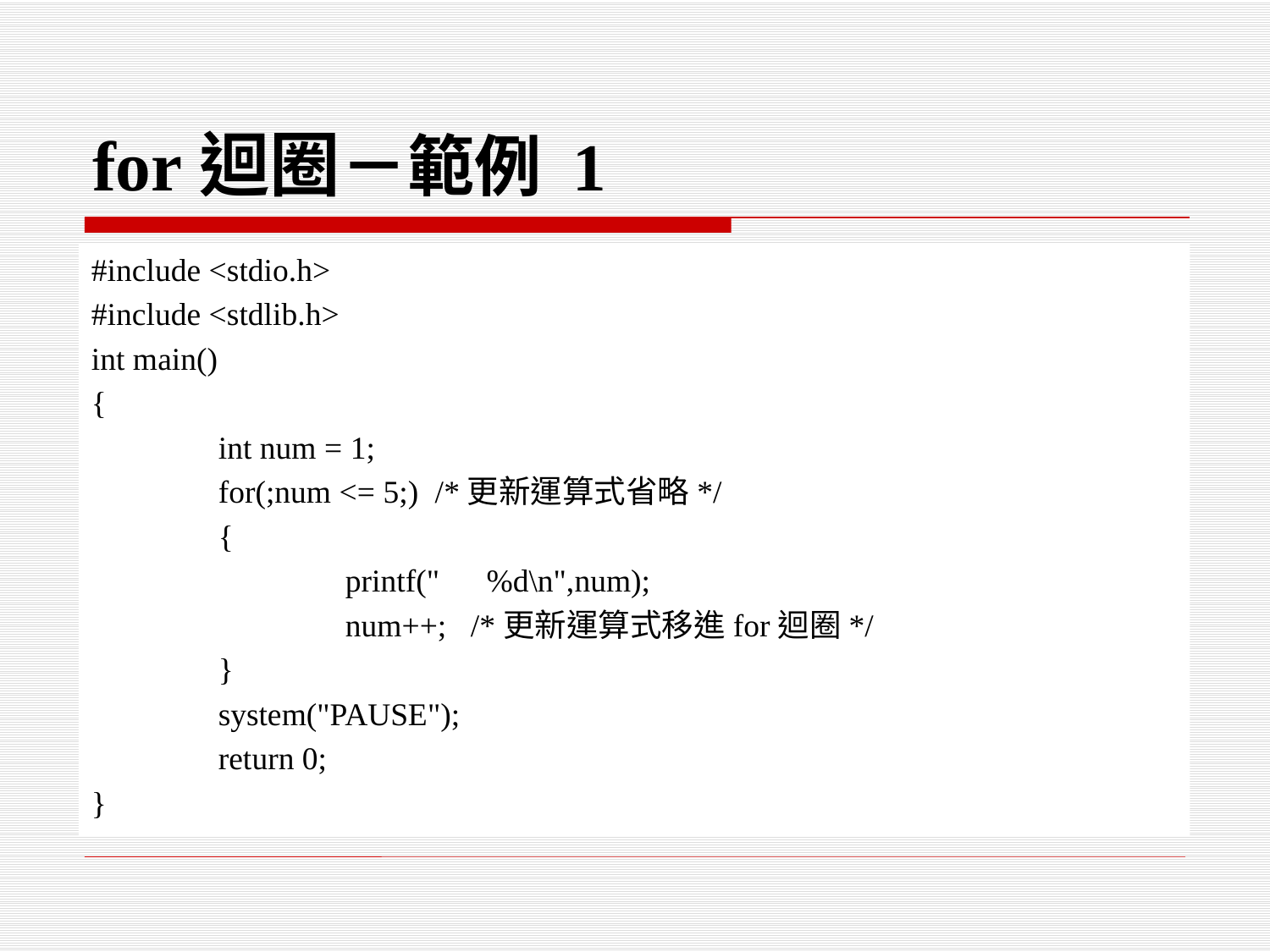

# for迴圈－範例 1
#include <stdio.h>
#include <stdlib.h>
int main()
{
	int num = 1;
	for(;num <= 5;)  /*更新運算式省略*/
	{
		printf("　%d\n",num);
		num++;   /*更新運算式移進for迴圈*/
	}
	system("PAUSE");
	return 0;
}